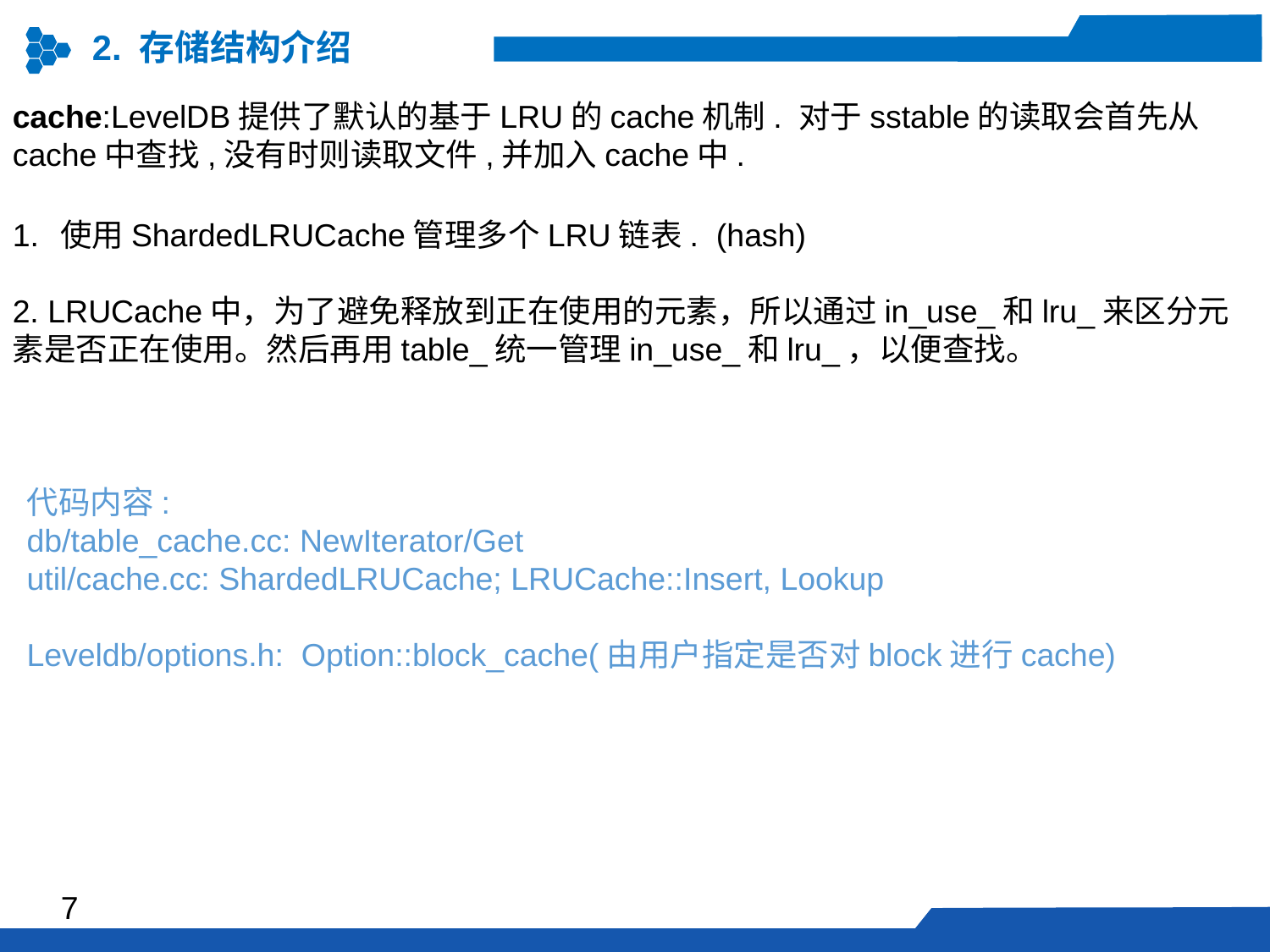

2. 存储结构介绍

cache:LevelDB提供了默认的基于LRU的cache机制. 对于sstable的读取会首先从cache中查找,没有时则读取文件,并加入cache中.
使用ShardedLRUCache管理多个LRU链表.  (hash)

2. LRUCache中，为了避免释放到正在使用的元素，所以通过in_use_和lru_来区分元素是否正在使用。然后再用table_统一管理in_use_和lru_，以便查找。
代码内容:
db/table_cache.cc: NewIterator/Get
util/cache.cc: ShardedLRUCache; LRUCache::Insert, Lookup

Leveldb/options.h:  Option::block_cache(由用户指定是否对block进行cache)